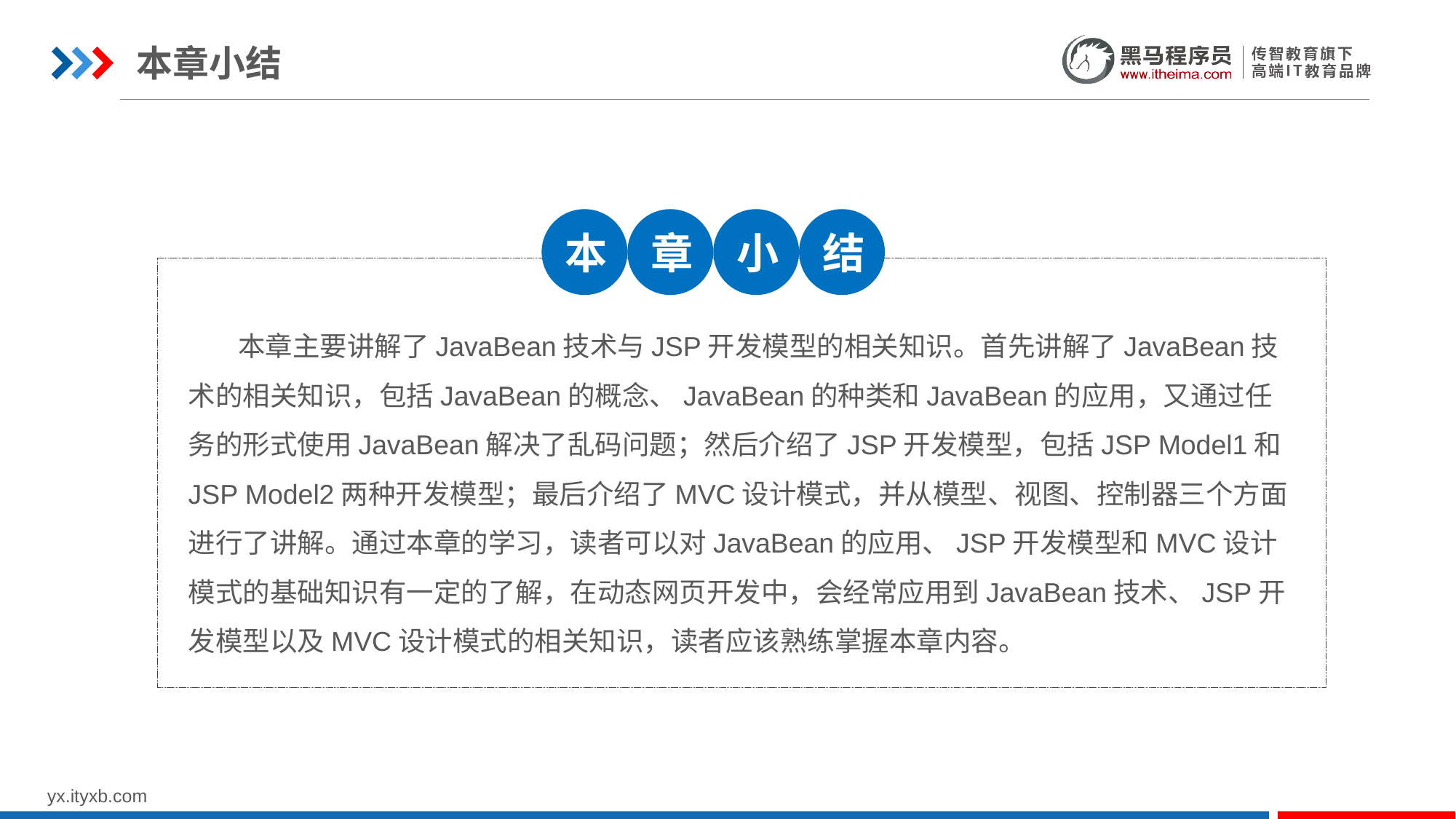

本章小结
本
章
小
结

       本章主要讲解了JavaBean技术与JSP开发模型的相关知识。首先讲解了JavaBean技术的相关知识，包括JavaBean的概念、JavaBean的种类和JavaBean的应用，又通过任务的形式使用JavaBean解决了乱码问题；然后介绍了JSP开发模型，包括JSP Model1和JSP Model2两种开发模型；最后介绍了MVC设计模式，并从模型、视图、控制器三个方面进行了讲解。通过本章的学习，读者可以对JavaBean的应用、JSP开发模型和MVC设计模式的基础知识有一定的了解，在动态网页开发中，会经常应用到JavaBean技术、JSP开发模型以及MVC设计模式的相关知识，读者应该熟练掌握本章内容。